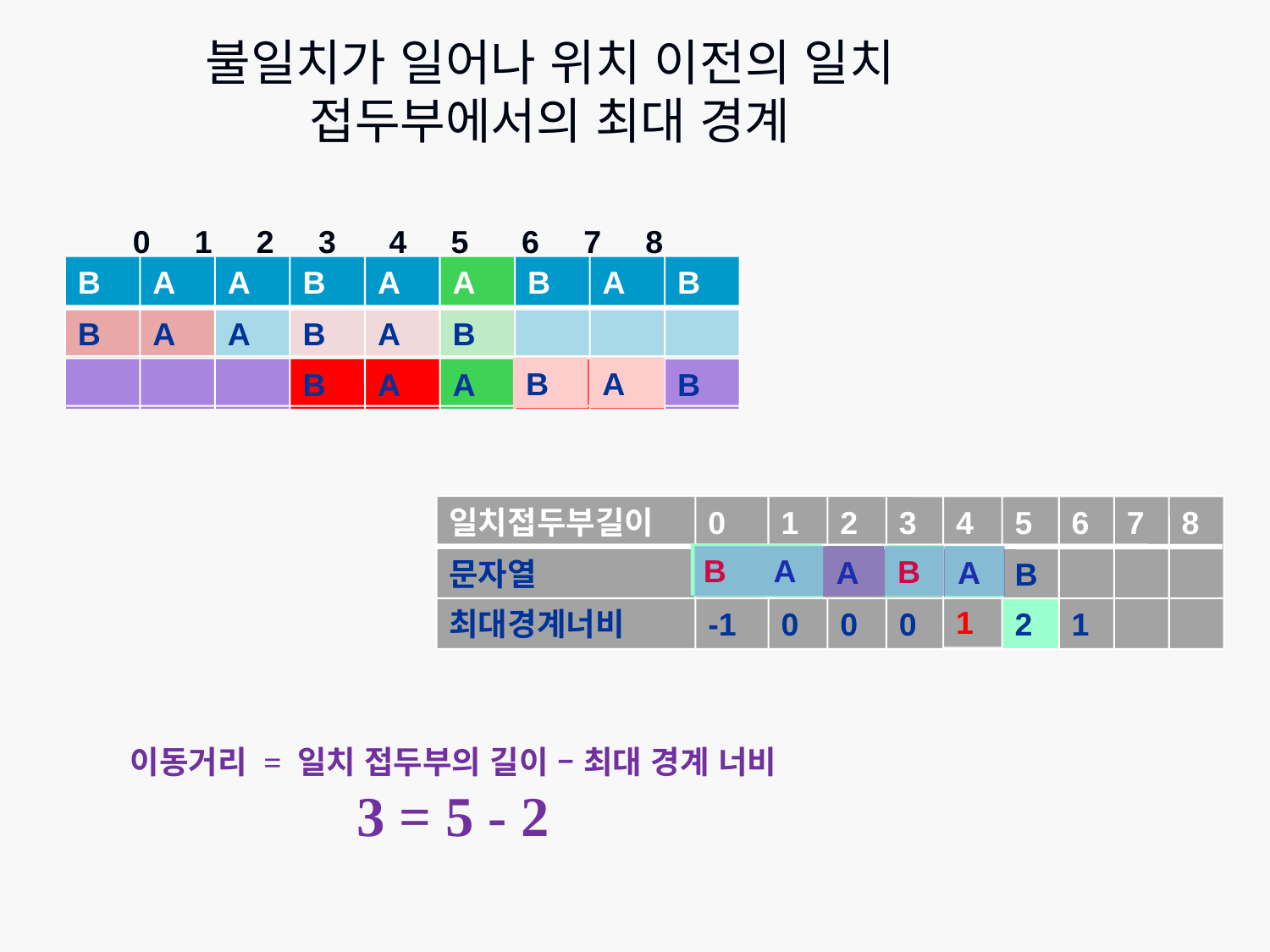

불일치가 일어나 위치 이전의 일치 접두부에서의 최대 경계
0     1     2     3      4     5      6     7     8
B

A

A

B

A

A

B

A

B

B

A
A
B
A
B

B
A

B
A
A
B
A
B

일치접두부길이

0

1

2

3

4

5

6

7

8

B
B
A
B
A
A
B
B
B
B

A
A
B
A
A

A
B
A
A
문자열
B
A
A
B
A
B

1
최대경계너비

-1
0
0
0
2
1

이동거리 = 일치 접두부의 길이 – 최대 경계 너비
3 = 5 - 2